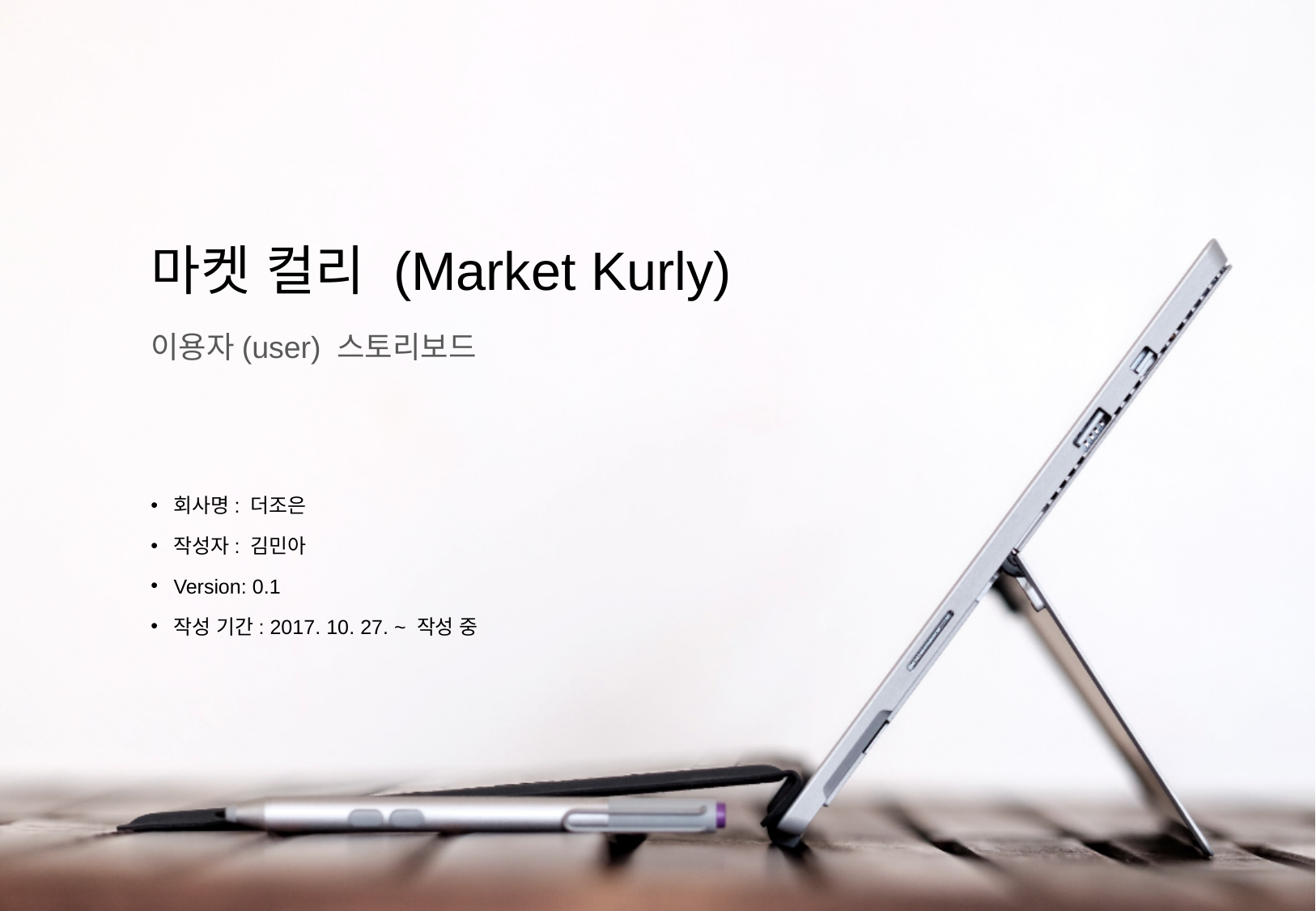

# 마켓 컬리 (Market Kurly)
이용자(user) 스토리보드
회사명: 더조은
작성자: 김민아
Version: 0.1
작성 기간: 2017. 10. 27. ~ 작성 중